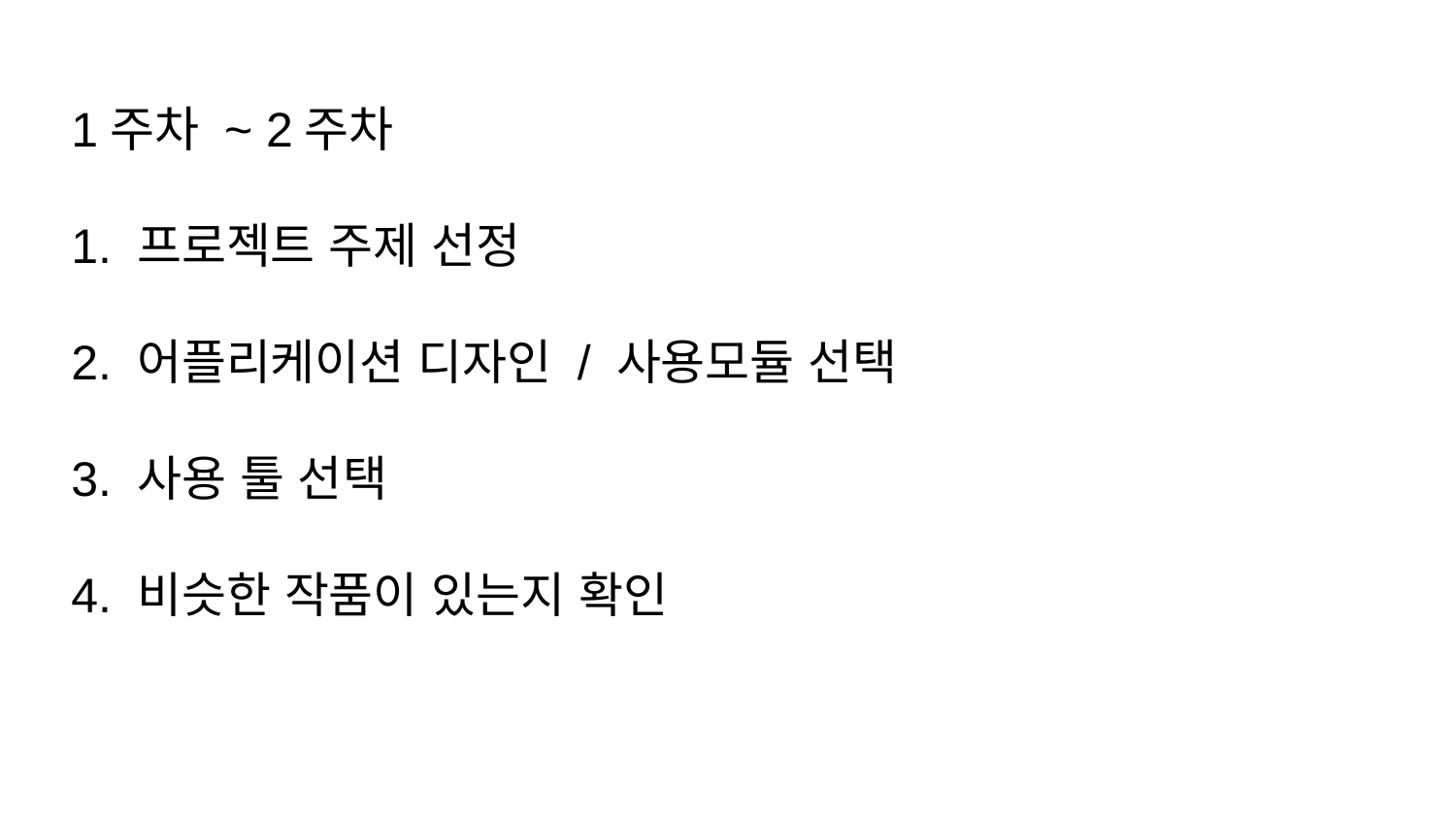

1주차 ~ 2주차

1. 프로젝트 주제 선정

2. 어플리케이션 디자인 / 사용모듈 선택

3. 사용 툴 선택

4. 비슷한 작품이 있는지 확인